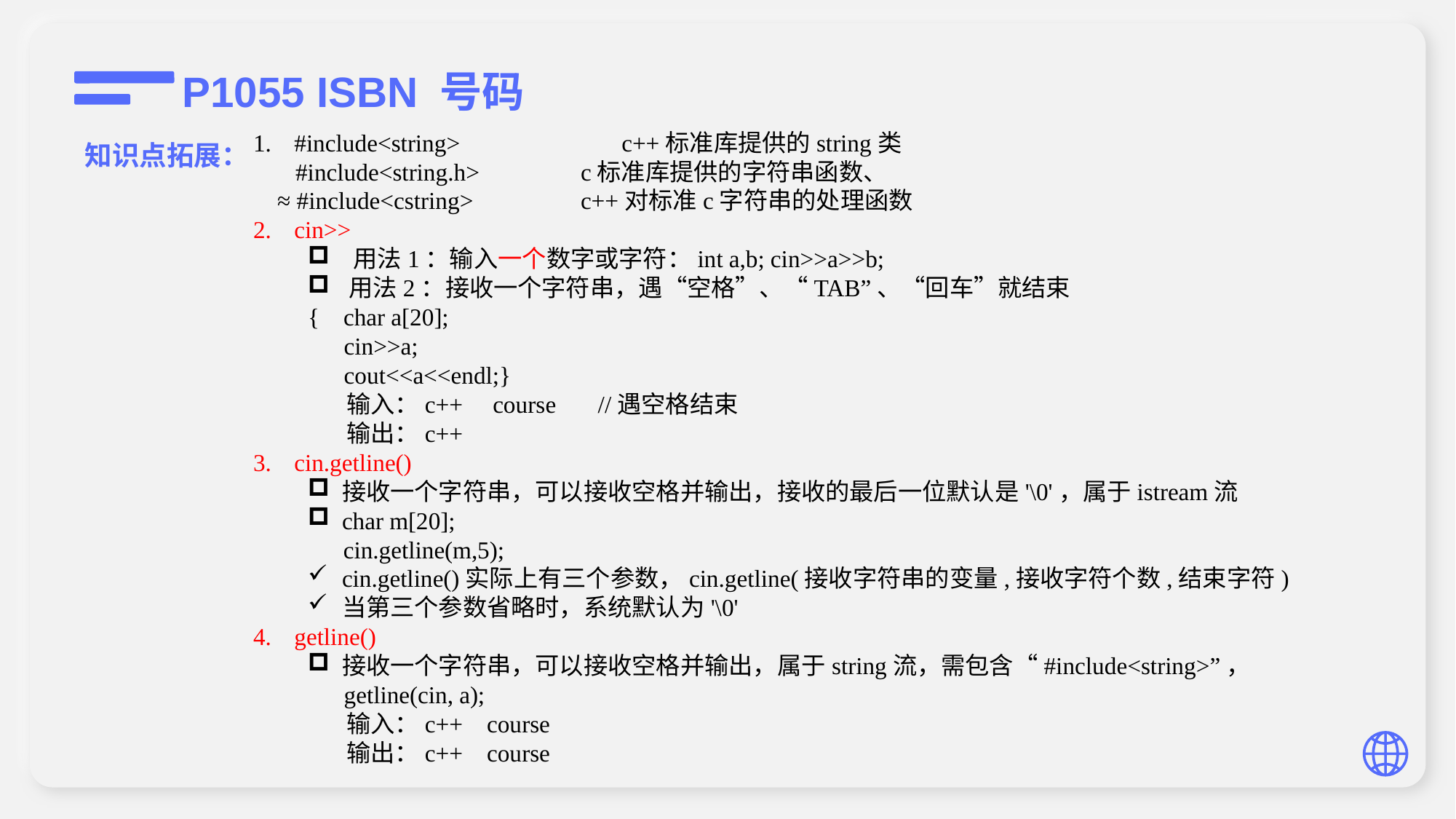

P1055 ISBN 号码

知识点拓展：
#include<string>		c++标准库提供的string类
       #include<string.h>	c标准库提供的字符串函数、
    ≈ #include<cstring>  	c++对标准c字符串的处理函数
cin>>
 用法1：输入一个数字或字符：int a,b; cin>>a>>b;
用法2：接收一个字符串，遇“空格”、“TAB”、“回车”就结束
{    char a[20];
      cin>>a;
      cout<<a<<endl;}
      输入：c++     course       //遇空格结束
      输出：c++
cin.getline()
接收一个字符串，可以接收空格并输出，接收的最后一位默认是'\0'，属于istream流
char m[20];
               cin.getline(m,5);
cin.getline()实际上有三个参数，cin.getline(接收字符串的变量,接收字符个数,结束字符)
当第三个参数省略时，系统默认为'\0'
getline()
接收一个字符串，可以接收空格并输出，属于string流，需包含“#include<string>”，
      getline(cin, a);
      输入：c++    course
      输出：c++    course